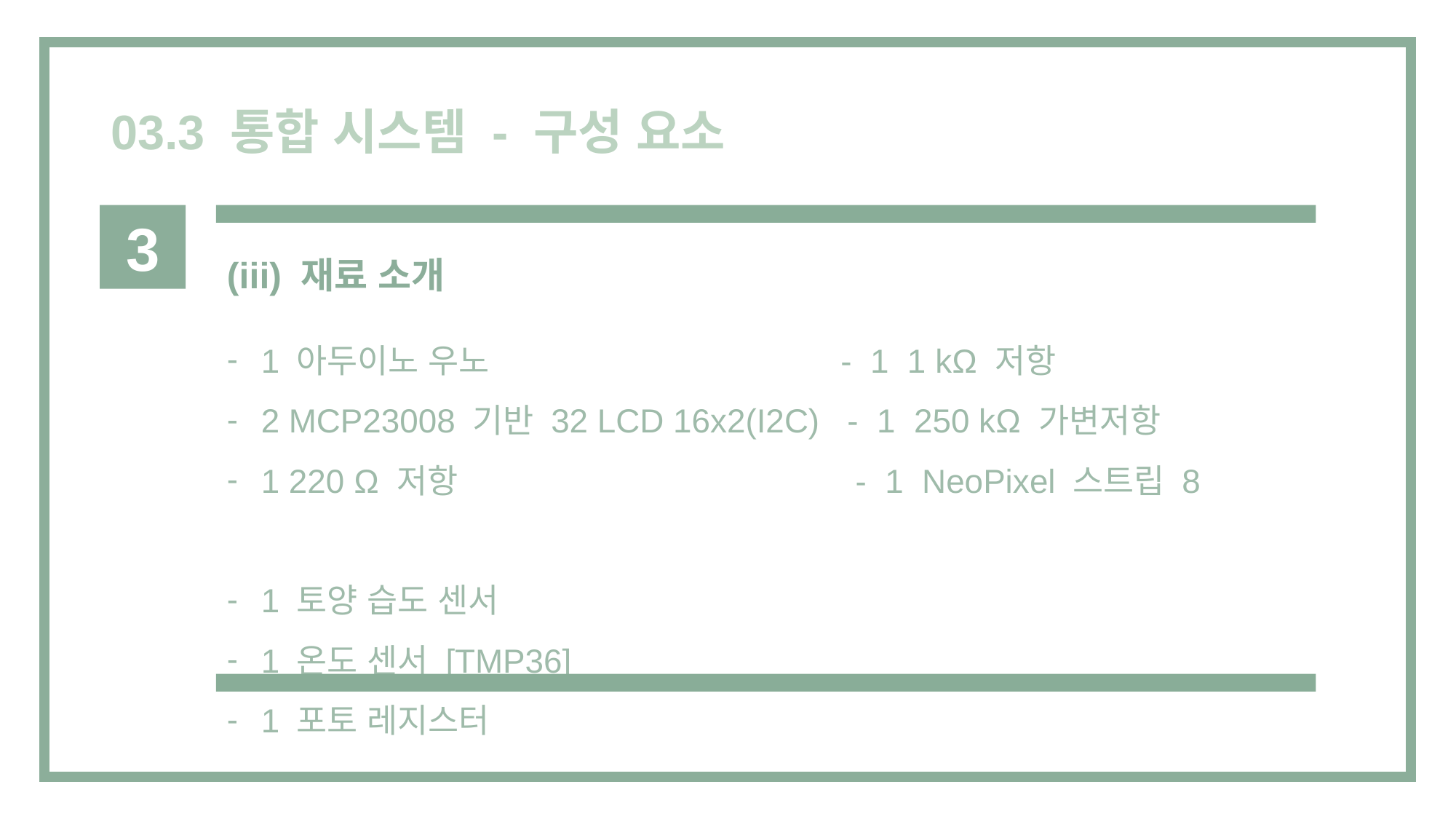

03.3 통합 시스템 - 구성 요소

(iii) 재료 소개
1 아두이노 우노                                     -  1  1 kΩ 저항
2 MCP23008 기반 32 LCD 16x2(I2C)   -  1  250 kΩ 가변저항
1 220 Ω 저항                                          -  1  NeoPixel 스트립 8
1 토양 습도 센서
1 온도 센서 [TMP36]
1 포토 레지스터

3